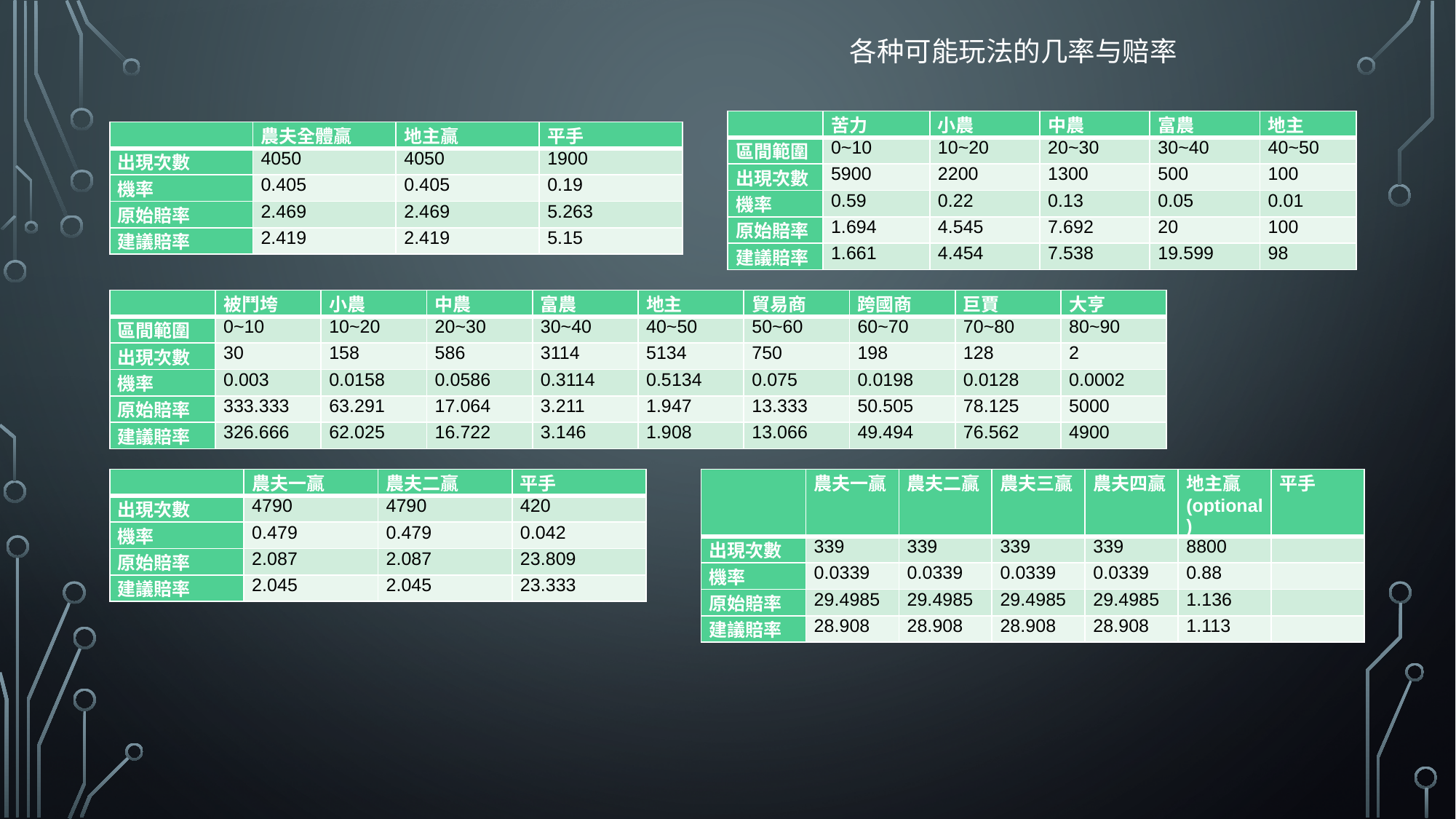

各种可能玩法的几率与赔率
|  | 苦力 | 小農 | 中農 | 富農 | 地主 |
| --- | --- | --- | --- | --- | --- |
| 區間範圍 | 0~10 | 10~20 | 20~30 | 30~40 | 40~50 |
| 出現次數 | 5900 | 2200 | 1300 | 500 | 100 |
| 機率 | 0.59 | 0.22 | 0.13 | 0.05 | 0.01 |
| 原始賠率 | 1.694 | 4.545 | 7.692 | 20 | 100 |
| 建議賠率 | 1.661 | 4.454 | 7.538 | 19.599 | 98 |
|  | 農夫全體贏 | 地主贏 | 平手 |
| --- | --- | --- | --- |
| 出現次數 | 4050 | 4050 | 1900 |
| 機率 | 0.405 | 0.405 | 0.19 |
| 原始賠率 | 2.469 | 2.469 | 5.263 |
| 建議賠率 | 2.419 | 2.419 | 5.15 |
|  | 被鬥垮 | 小農 | 中農 | 富農 | 地主 | 貿易商 | 跨國商 | 巨賈 | 大亨 |
| --- | --- | --- | --- | --- | --- | --- | --- | --- | --- |
| 區間範圍 | 0~10 | 10~20 | 20~30 | 30~40 | 40~50 | 50~60 | 60~70 | 70~80 | 80~90 |
| 出現次數 | 30 | 158 | 586 | 3114 | 5134 | 750 | 198 | 128 | 2 |
| 機率 | 0.003 | 0.0158 | 0.0586 | 0.3114 | 0.5134 | 0.075 | 0.0198 | 0.0128 | 0.0002 |
| 原始賠率 | 333.333 | 63.291 | 17.064 | 3.211 | 1.947 | 13.333 | 50.505 | 78.125 | 5000 |
| 建議賠率 | 326.666 | 62.025 | 16.722 | 3.146 | 1.908 | 13.066 | 49.494 | 76.562 | 4900 |
|  | 農夫一贏 | 農夫二贏 | 平手 |
| --- | --- | --- | --- |
| 出現次數 | 4790 | 4790 | 420 |
| 機率 | 0.479 | 0.479 | 0.042 |
| 原始賠率 | 2.087 | 2.087 | 23.809 |
| 建議賠率 | 2.045 | 2.045 | 23.333 |
|  | 農夫一贏 | 農夫二贏 | 農夫三贏 | 農夫四贏 | 地主贏(optional) | 平手 |
| --- | --- | --- | --- | --- | --- | --- |
| 出現次數 | 339 | 339 | 339 | 339 | 8800 |  |
| 機率 | 0.0339 | 0.0339 | 0.0339 | 0.0339 | 0.88 |  |
| 原始賠率 | 29.4985 | 29.4985 | 29.4985 | 29.4985 | 1.136 |  |
| 建議賠率 | 28.908 | 28.908 | 28.908 | 28.908 | 1.113 |  |